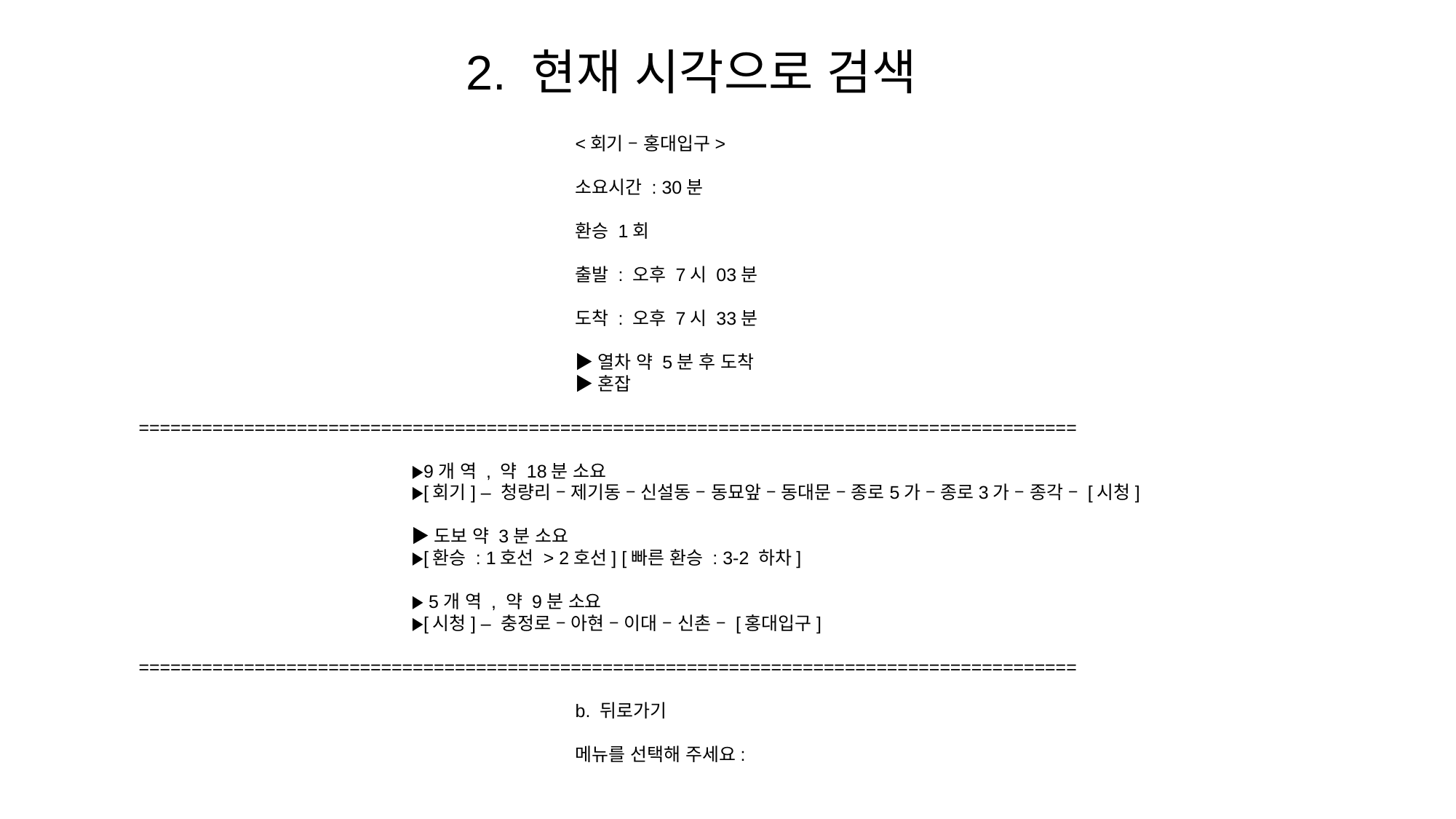

2. 현재 시각으로 검색

<회기 – 홍대입구>

소요시간 : 30분

환승 1회

출발 : 오후 7시 03분

도착 : 오후 7시 33분

▶열차 약 5분 후 도착
▶혼잡

=========================================================================================

▶9개 역 , 약 18분 소요
▶[회기] – 청량리 – 제기동 – 신설동 – 동묘앞 – 동대문 – 종로5가 – 종로3가 – 종각 – [시청]

▶도보 약 3분 소요
▶[환승 : 1호선 > 2호선] [빠른 환승 : 3-2 하차]

▶ 5개 역 , 약 9분 소요
▶[시청] – 충정로 – 아현 – 이대 – 신촌 – [홍대입구]

=========================================================================================

b. 뒤로가기

메뉴를 선택해 주세요: